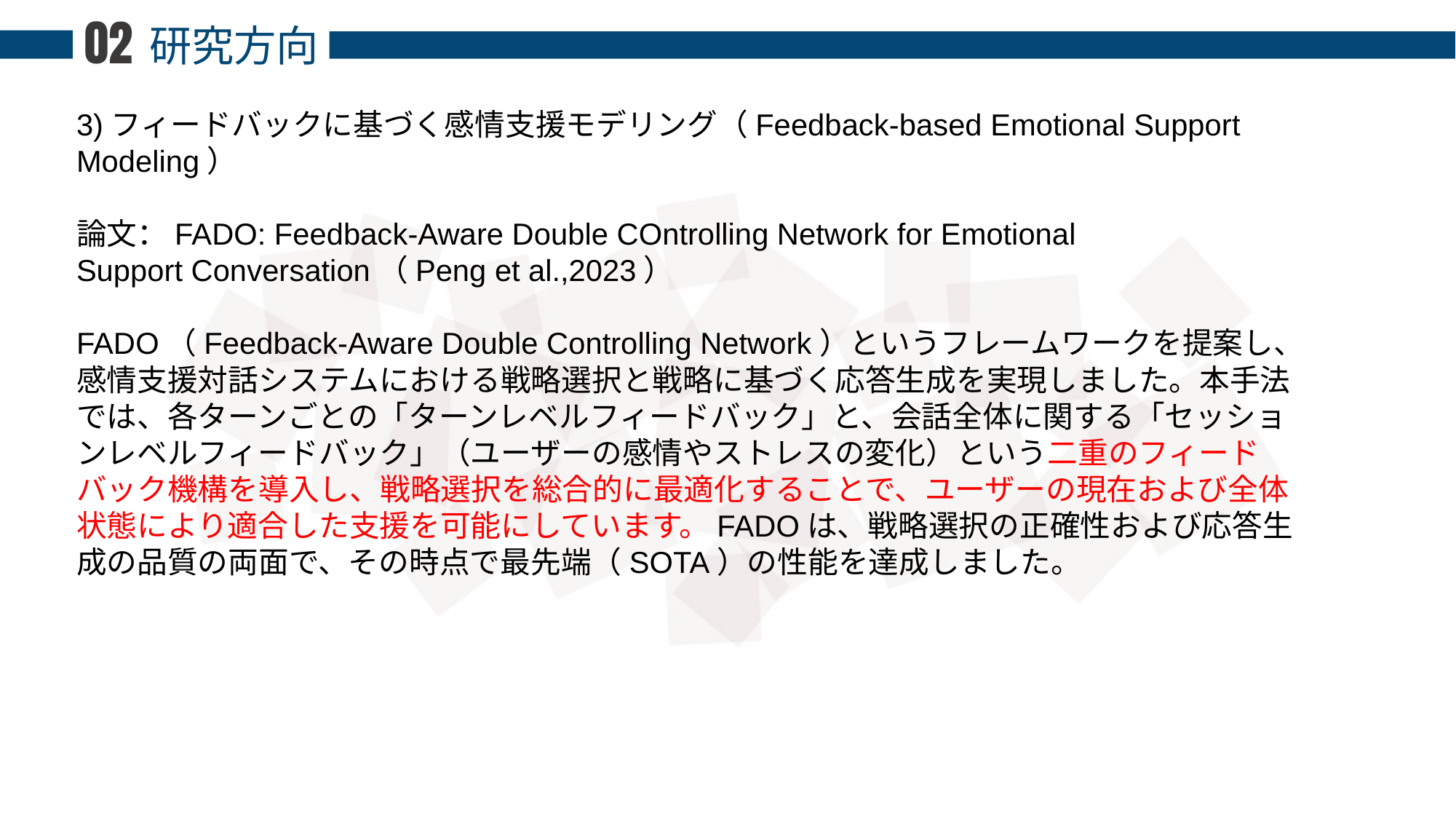

02
研究方向

3)フィードバックに基づく感情支援モデリング（Feedback-based Emotional Support Modeling）

論文：FADO: Feedback-Aware Double COntrolling Network for Emotional
Support Conversation（Peng et al.,2023）

FADO（Feedback-Aware Double Controlling Network）というフレームワークを提案し、感情支援対話システムにおける戦略選択と戦略に基づく応答生成を実現しました。本手法では、各ターンごとの「ターンレベルフィードバック」と、会話全体に関する「セッションレベルフィードバック」（ユーザーの感情やストレスの変化）という二重のフィードバック機構を導入し、戦略選択を総合的に最適化することで、ユーザーの現在および全体状態により適合した支援を可能にしています。FADOは、戦略選択の正確性および応答生成の品質の両面で、その時点で最先端（SOTA）の性能を達成しました。